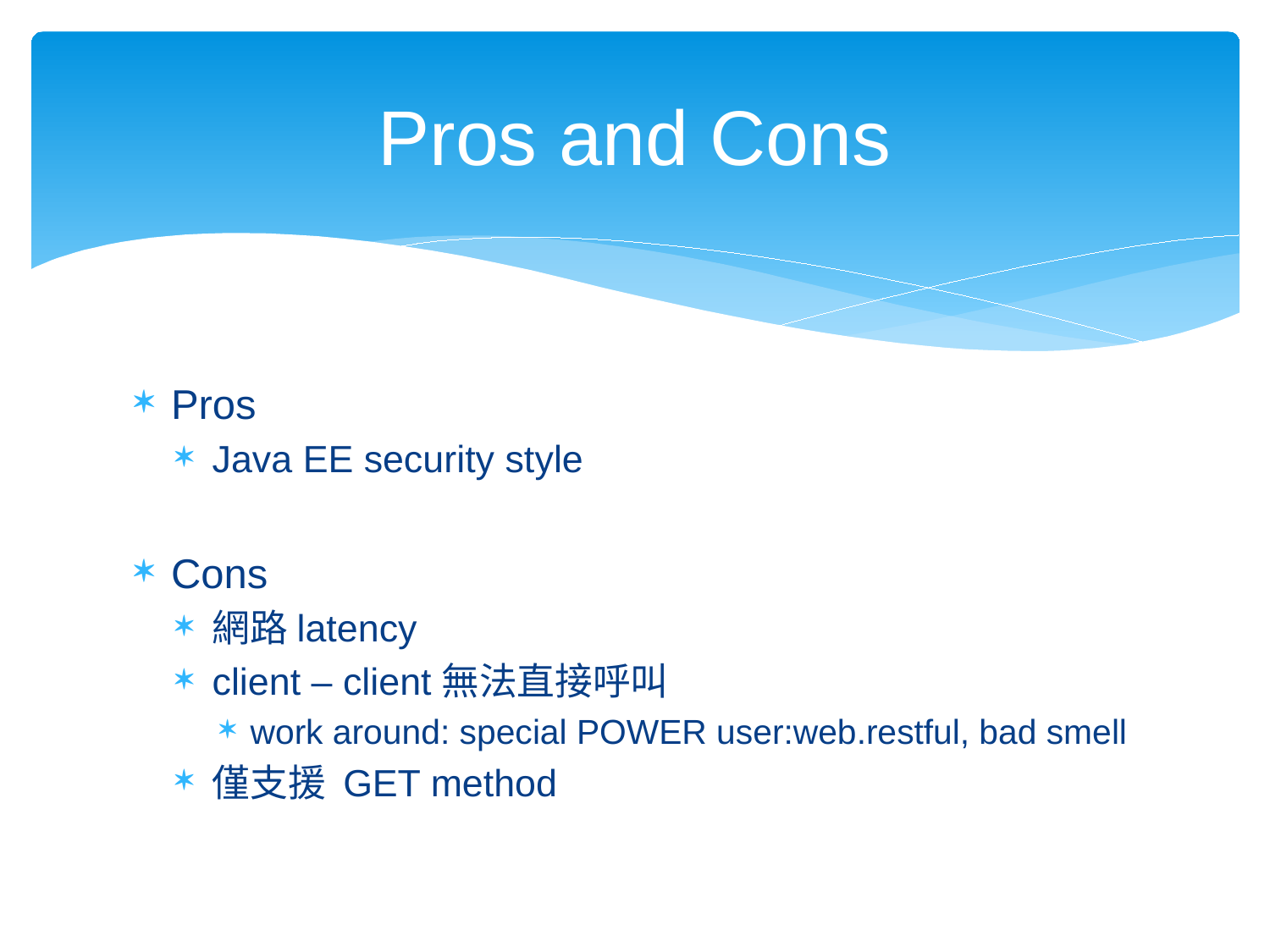

# Pros and Cons
Pros
Java EE security style

Cons
網路latency
client – client無法直接呼叫
work around: special POWER user:web.restful, bad smell
僅支援 GET method